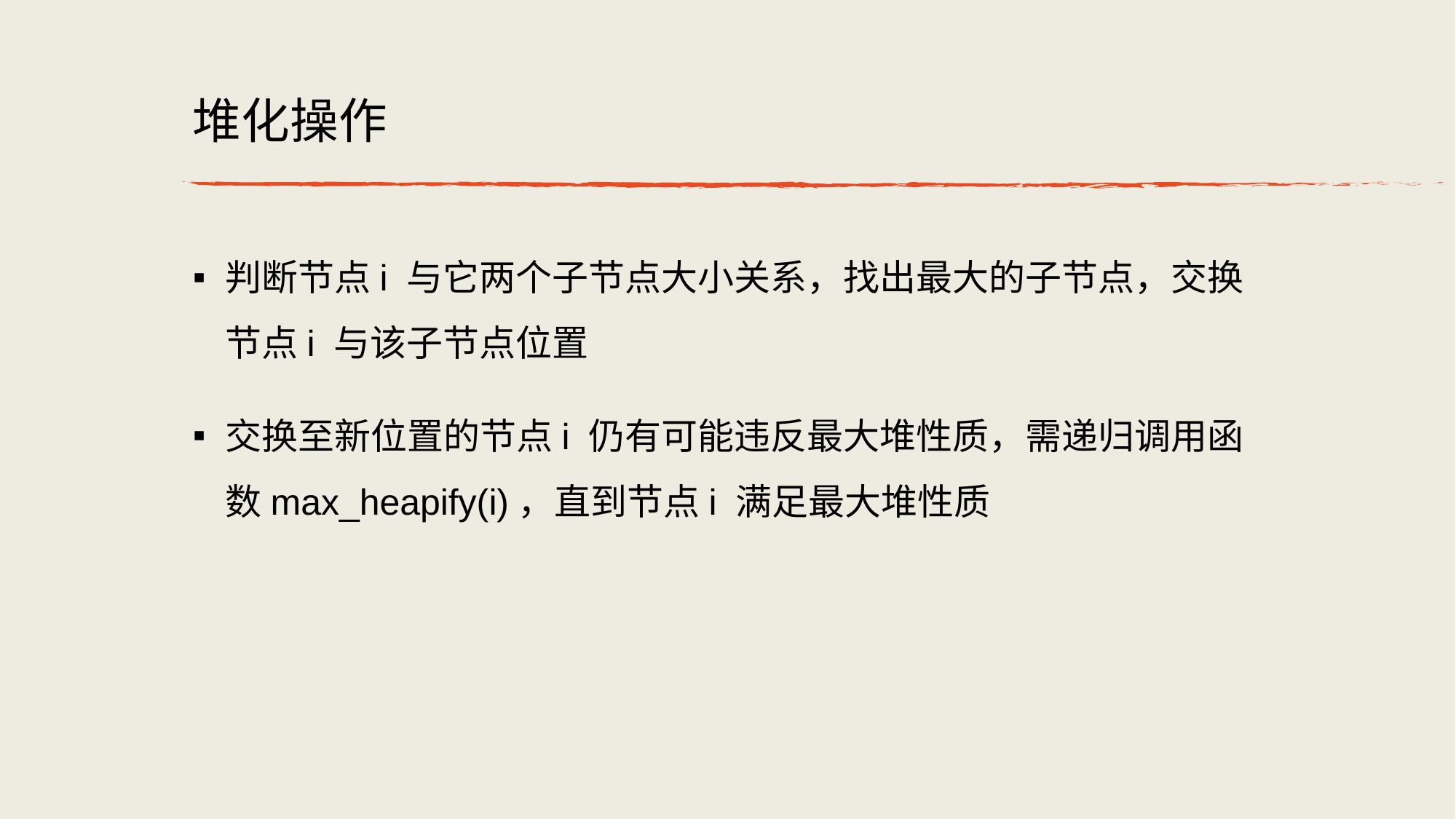

# 堆化操作
判断节点i 与它两个⼦节点⼤⼩关系，找出最⼤的⼦节点，交换节点i 与该⼦节点位置
交换⾄新位置的节点i 仍有可能违反最⼤堆性质，需递归调⽤函数max_heapify(i)，直到节点i 满⾜最⼤堆性质